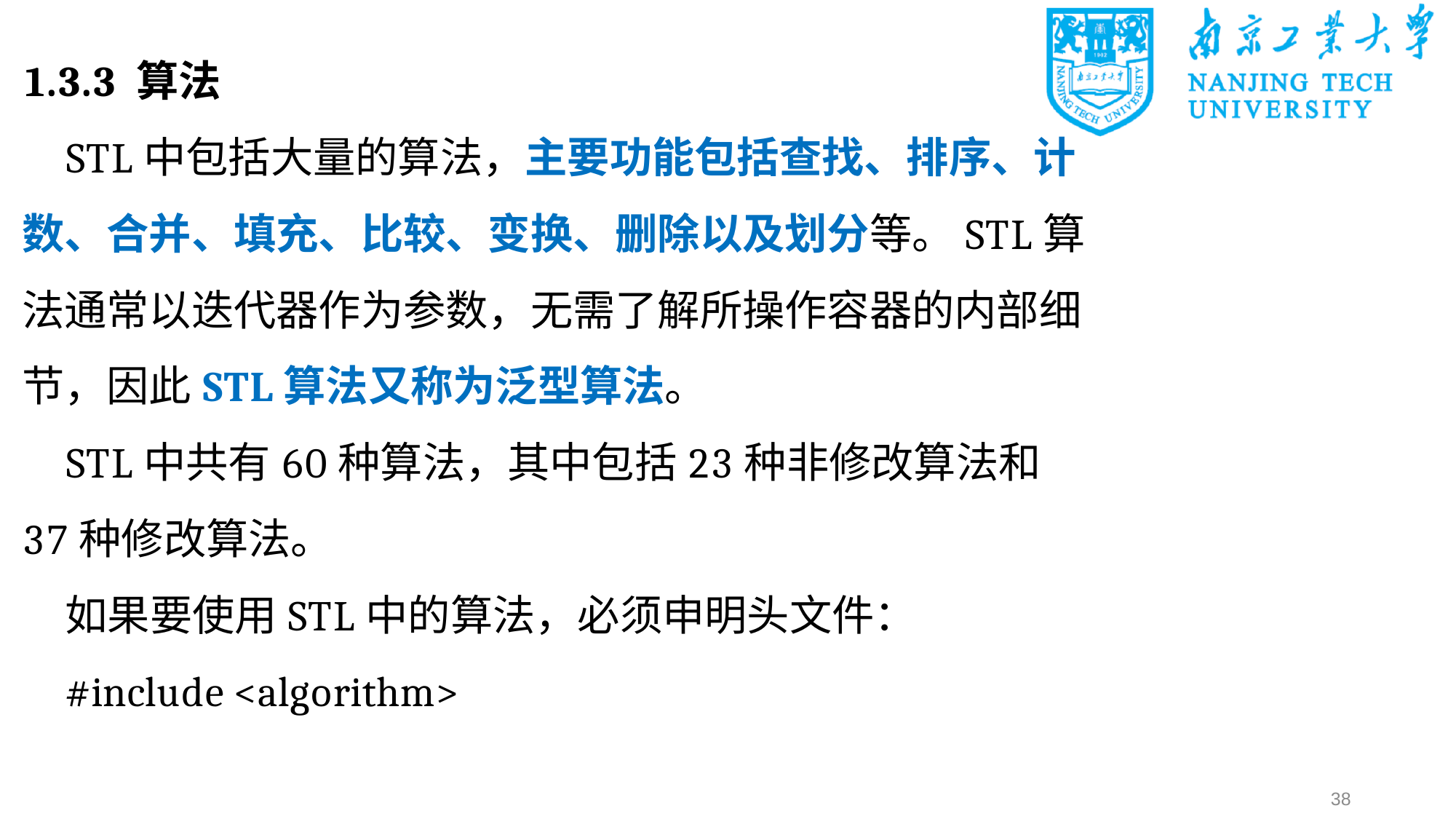

1.3.3 算法
STL中包括大量的算法，主要功能包括查找、排序、计数、合并、填充、比较、变换、删除以及划分等。STL算法通常以迭代器作为参数，无需了解所操作容器的内部细节，因此STL算法又称为泛型算法。
STL中共有60种算法，其中包括23种非修改算法和37种修改算法。
如果要使用STL中的算法，必须申明头文件：
#include <algorithm>
38